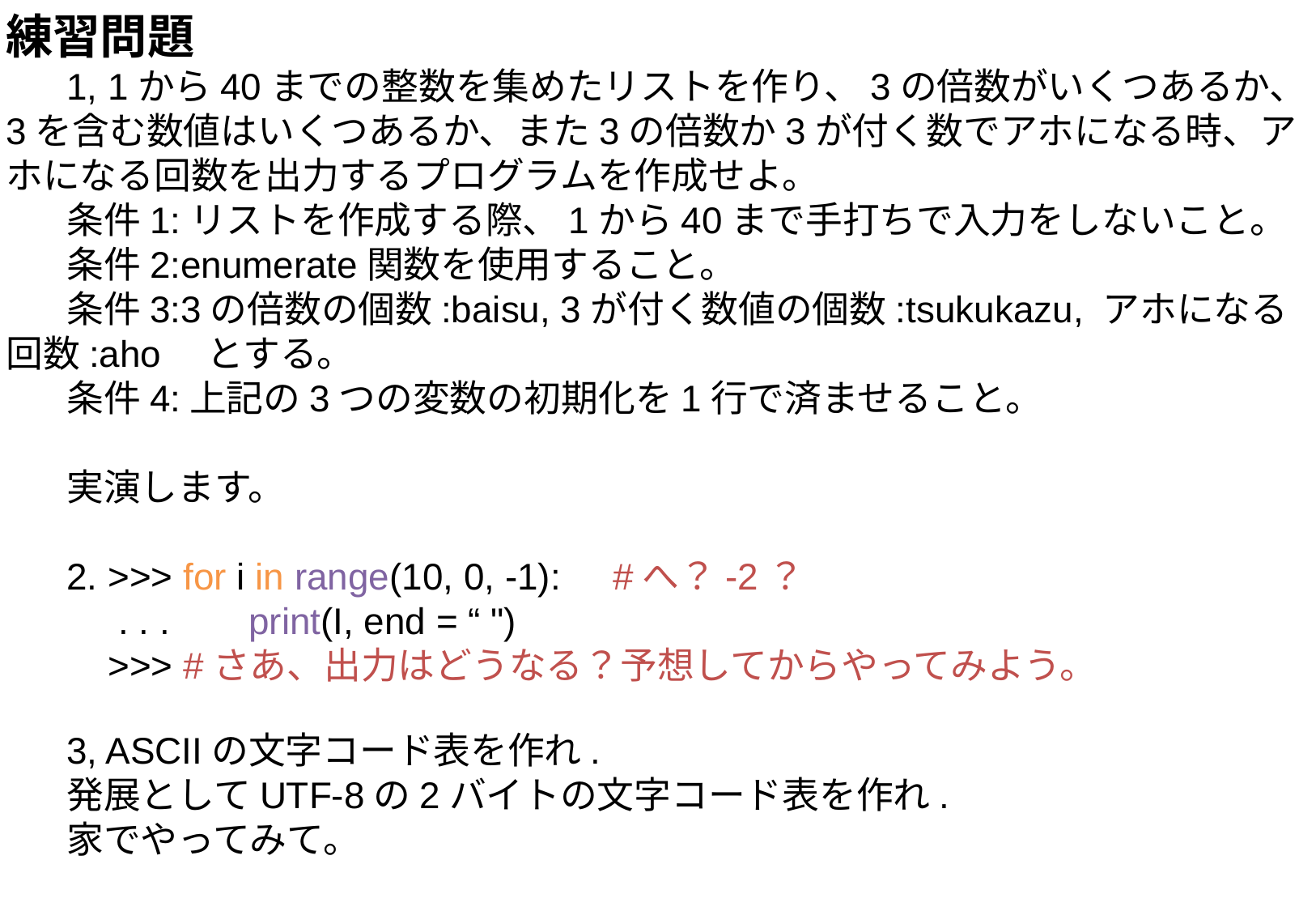

練習問題
1, 1から40までの整数を集めたリストを作り、3の倍数がいくつあるか、3を含む数値はいくつあるか、また3の倍数か3が付く数でアホになる時、アホになる回数を出力するプログラムを作成せよ。
条件1:リストを作成する際、1から40まで手打ちで入力をしないこと。
条件2:enumerate関数を使用すること。
条件3:3の倍数の個数:baisu, 3が付く数値の個数:tsukukazu, アホになる回数:aho　とする。
条件4:上記の3つの変数の初期化を1行で済ませること。

実演します。

2. >>> for i in range(10, 0, -1):	#へ？-2？
     . . . 	print(I, end = “ ")
    >>> #さあ、出力はどうなる？予想してからやってみよう。

3, ASCIIの文字コード表を作れ.
発展としてUTF-8の2バイトの文字コード表を作れ.
家でやってみて。